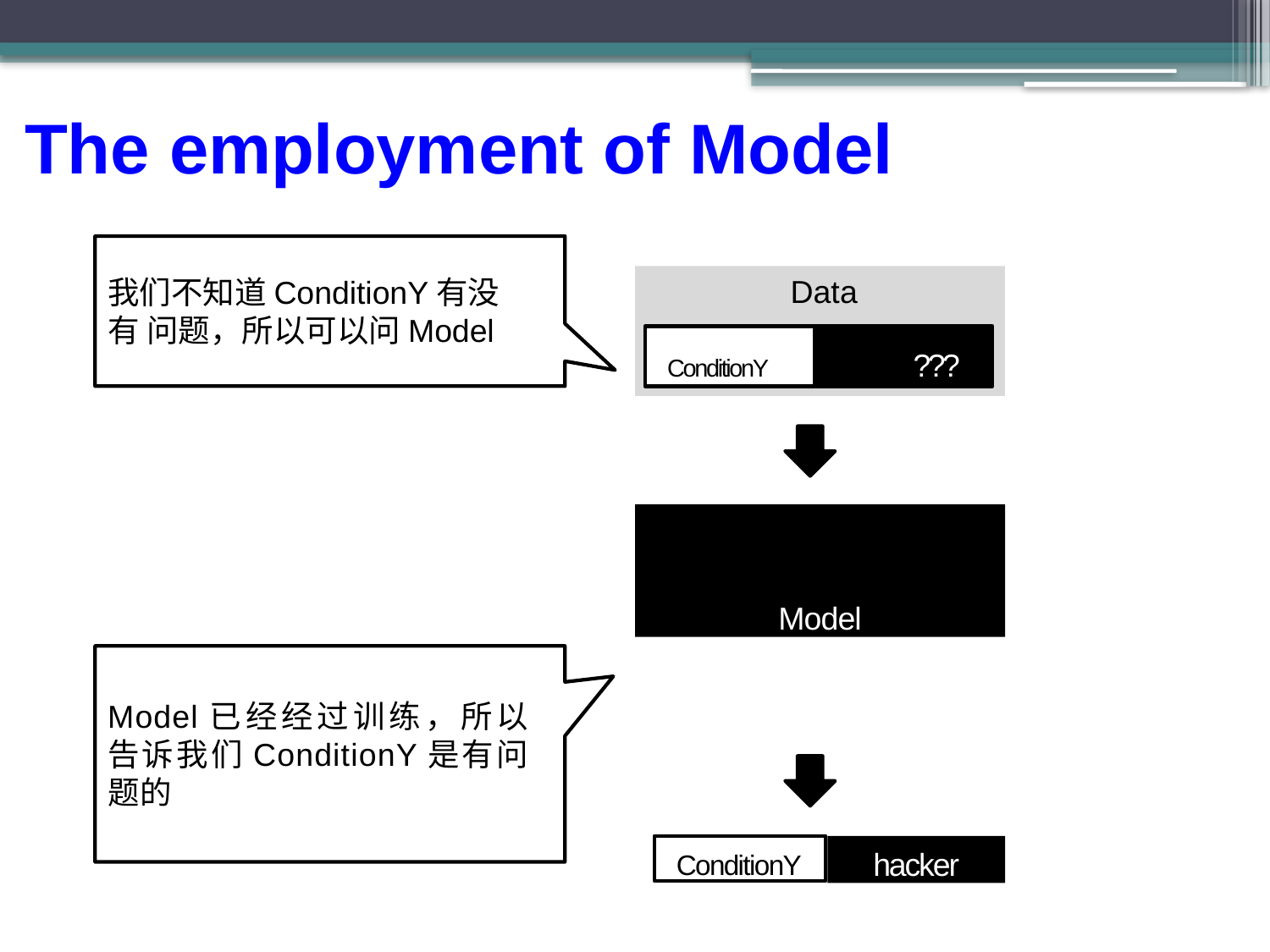

The employment of Model

Data
ConditionY	???
我们不知道ConditionY有没有 问题，所以可以问Model

Model

Model已经经过训练，所以告诉我们ConditionY是有问题的

ConditionY
hacker